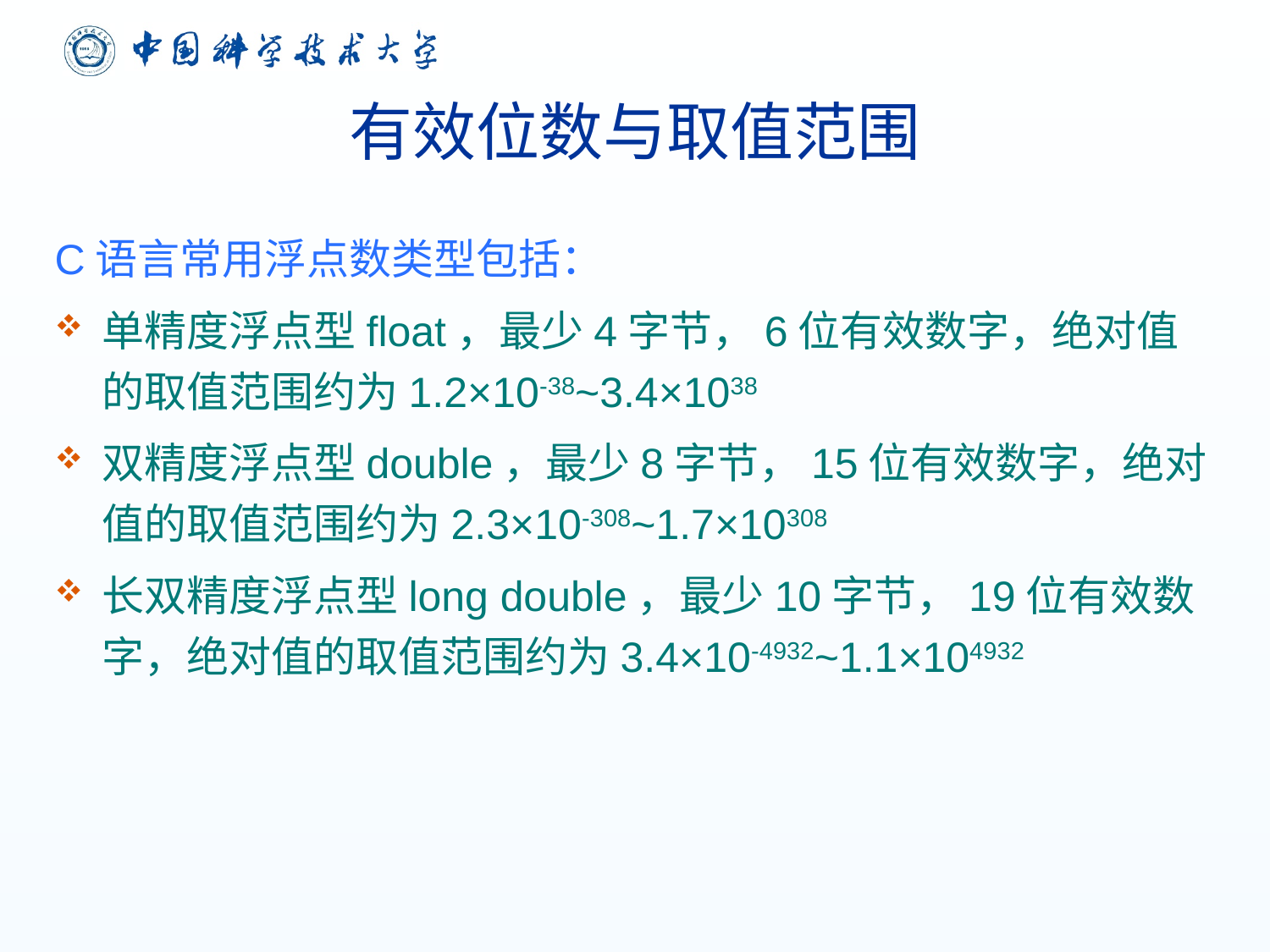

# 有效位数与取值范围
C语言常用浮点数类型包括：
单精度浮点型float，最少4字节，6位有效数字，绝对值的取值范围约为1.2×10-38~3.4×1038
双精度浮点型double，最少8字节，15位有效数字，绝对值的取值范围约为2.3×10-308~1.7×10308
长双精度浮点型long double，最少10字节，19位有效数字，绝对值的取值范围约为3.4×10-4932~1.1×104932